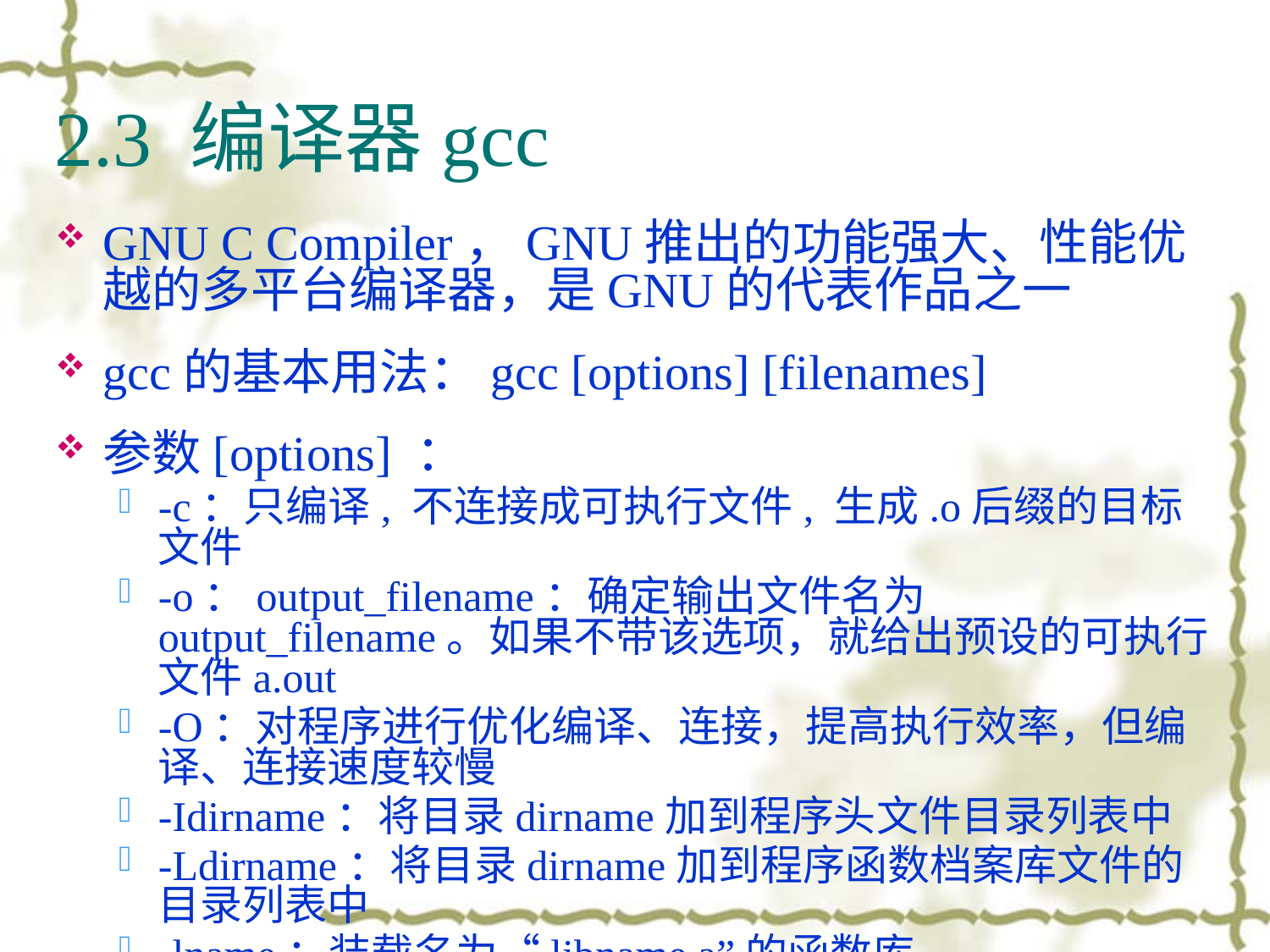

# 2.3 编译器gcc
GNU C Compiler，GNU推出的功能强大、性能优越的多平台编译器，是GNU的代表作品之一

gcc的基本用法：gcc [options] [filenames]

参数[options] ：
-c：只编译, 不连接成可执行文件, 生成.o后缀的目标文件
-o：output_filename：确定输出文件名为output_filename。如果不带该选项，就给出预设的可执行文件a.out
-O：对程序进行优化编译、连接，提高执行效率，但编译、连接速度较慢
-Idirname：将目录dirname加到程序头文件目录列表中
-Ldirname：将目录dirname加到程序函数档案库文件的目录列表中
-lname：装载名为“libname.a”的函数库